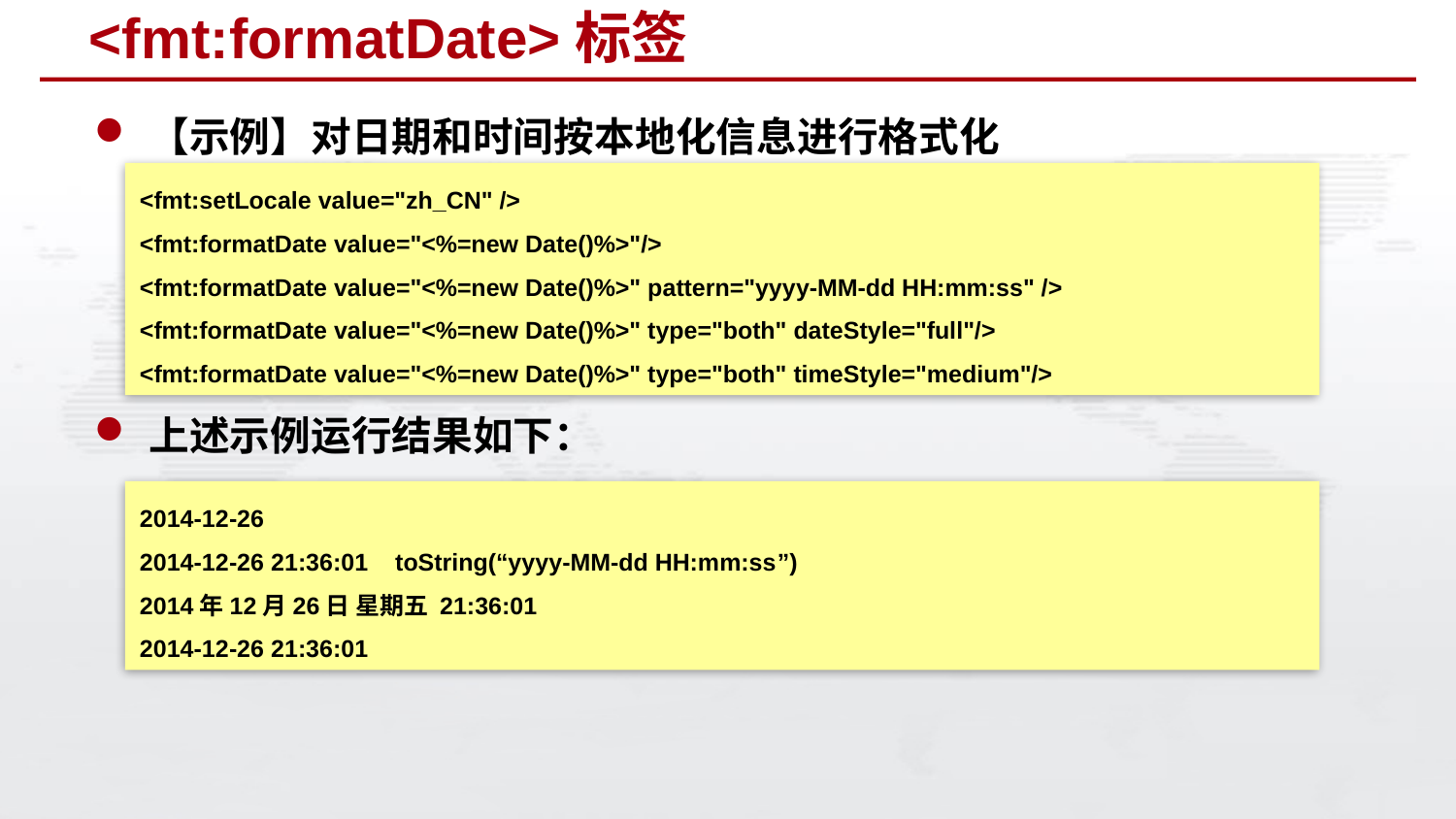

# <fmt:formatDate>标签
【示例】对日期和时间按本地化信息进行格式化

上述示例运行结果如下：
<fmt:setLocale value="zh_CN" />
<fmt:formatDate value="<%=new Date()%>"/>
<fmt:formatDate value="<%=new Date()%>" pattern="yyyy-MM-dd HH:mm:ss" />
<fmt:formatDate value="<%=new Date()%>" type="both" dateStyle="full"/>
<fmt:formatDate value="<%=new Date()%>" type="both" timeStyle="medium"/>
2014-12-26
2014-12-26 21:36:01    toString(“yyyy-MM-dd HH:mm:ss”)
2014年12月26日 星期五 21:36:01
2014-12-26 21:36:01